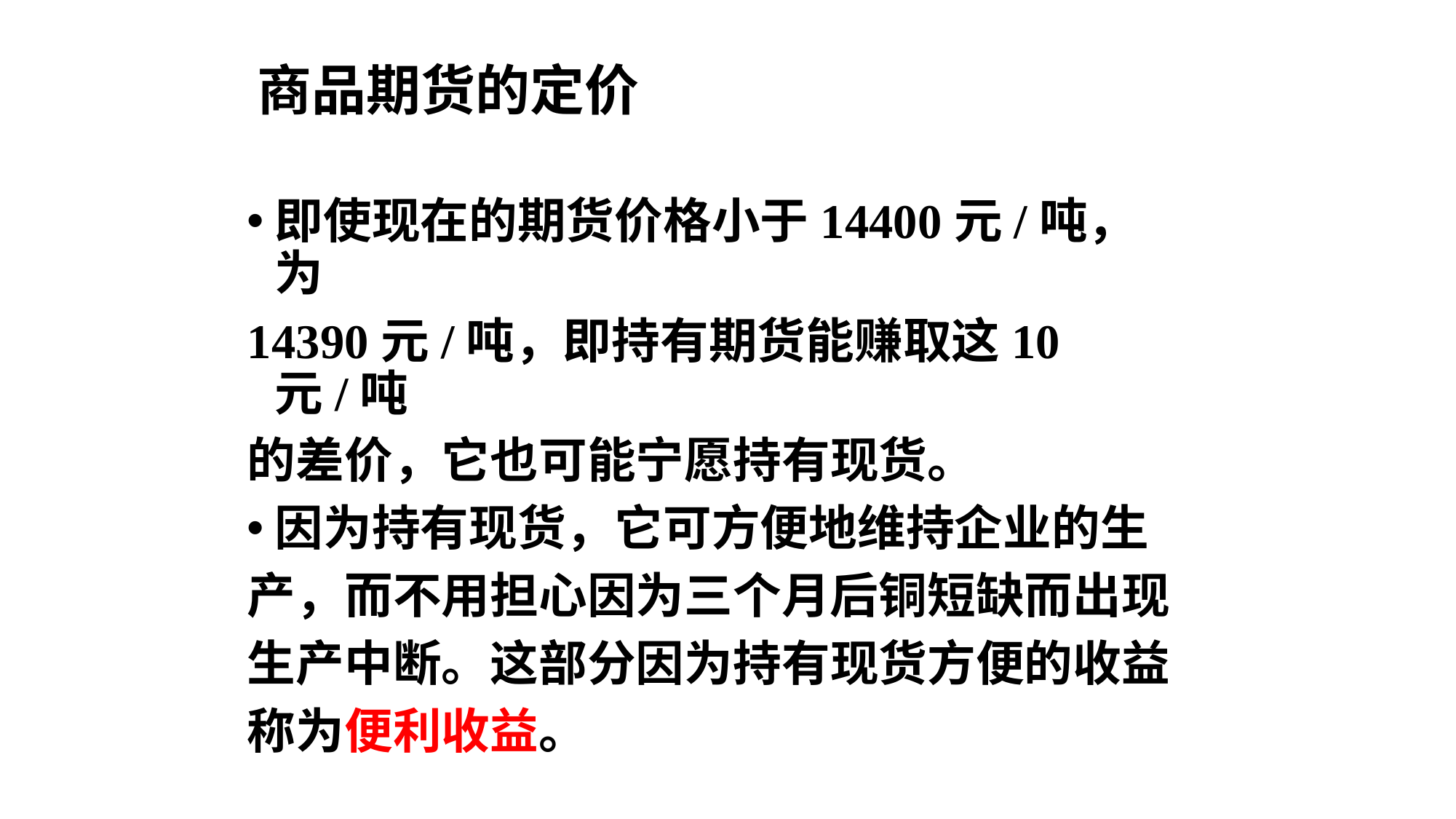

商品期货的定价
即使现在的期货价格小于14400元/吨，为
14390元/吨，即持有期货能赚取这10元/吨
的差价，它也可能宁愿持有现货。
因为持有现货，它可方便地维持企业的生
产，而不用担心因为三个月后铜短缺而出现
生产中断。这部分因为持有现货方便的收益
称为便利收益。